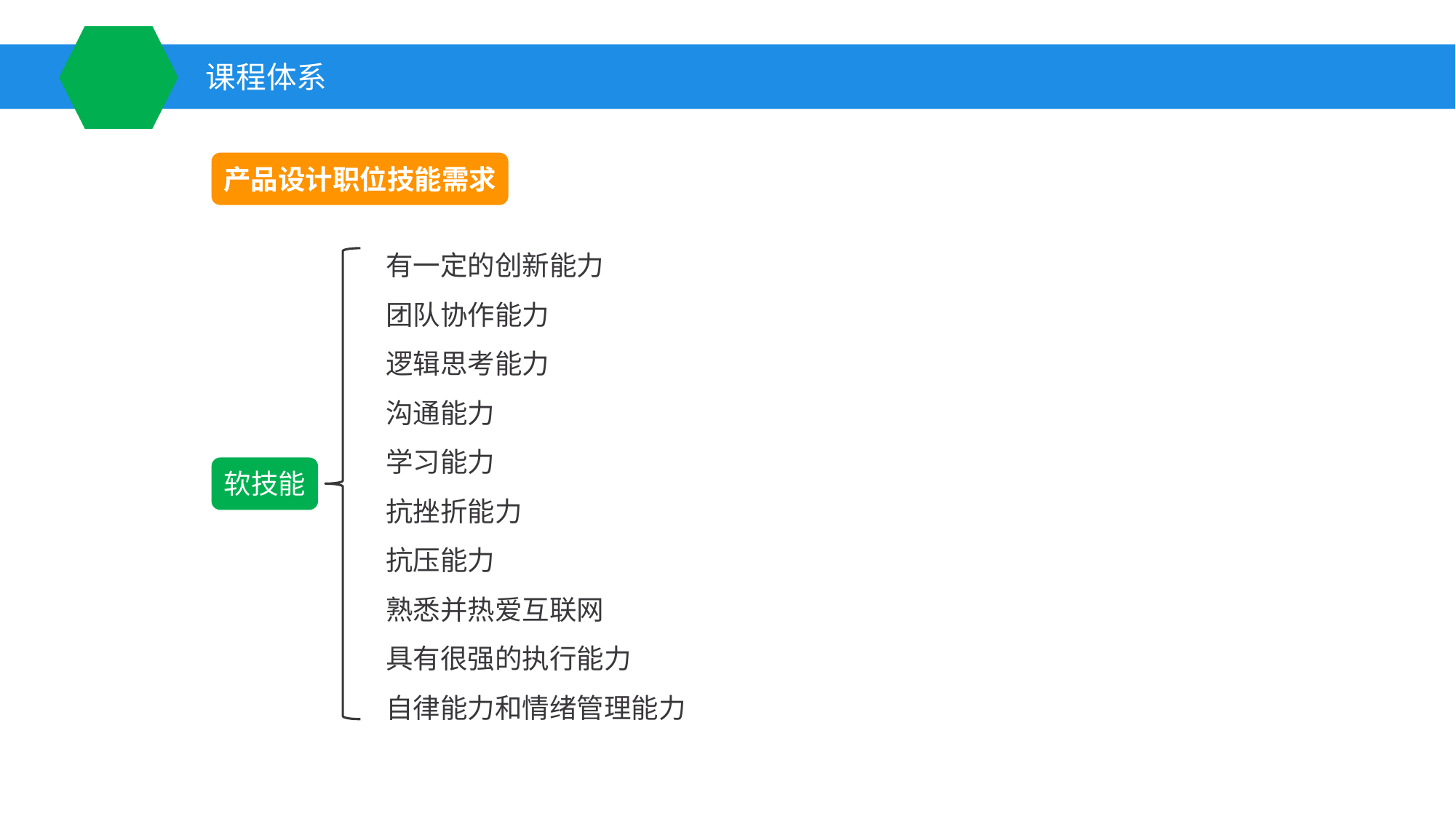

课程体系
产品设计职位技能需求
有一定的创新能力
团队协作能力
逻辑思考能力
沟通能力
学习能力
抗挫折能力
抗压能力
熟悉并热爱互联网
具有很强的执行能力
自律能力和情绪管理能力

软技能